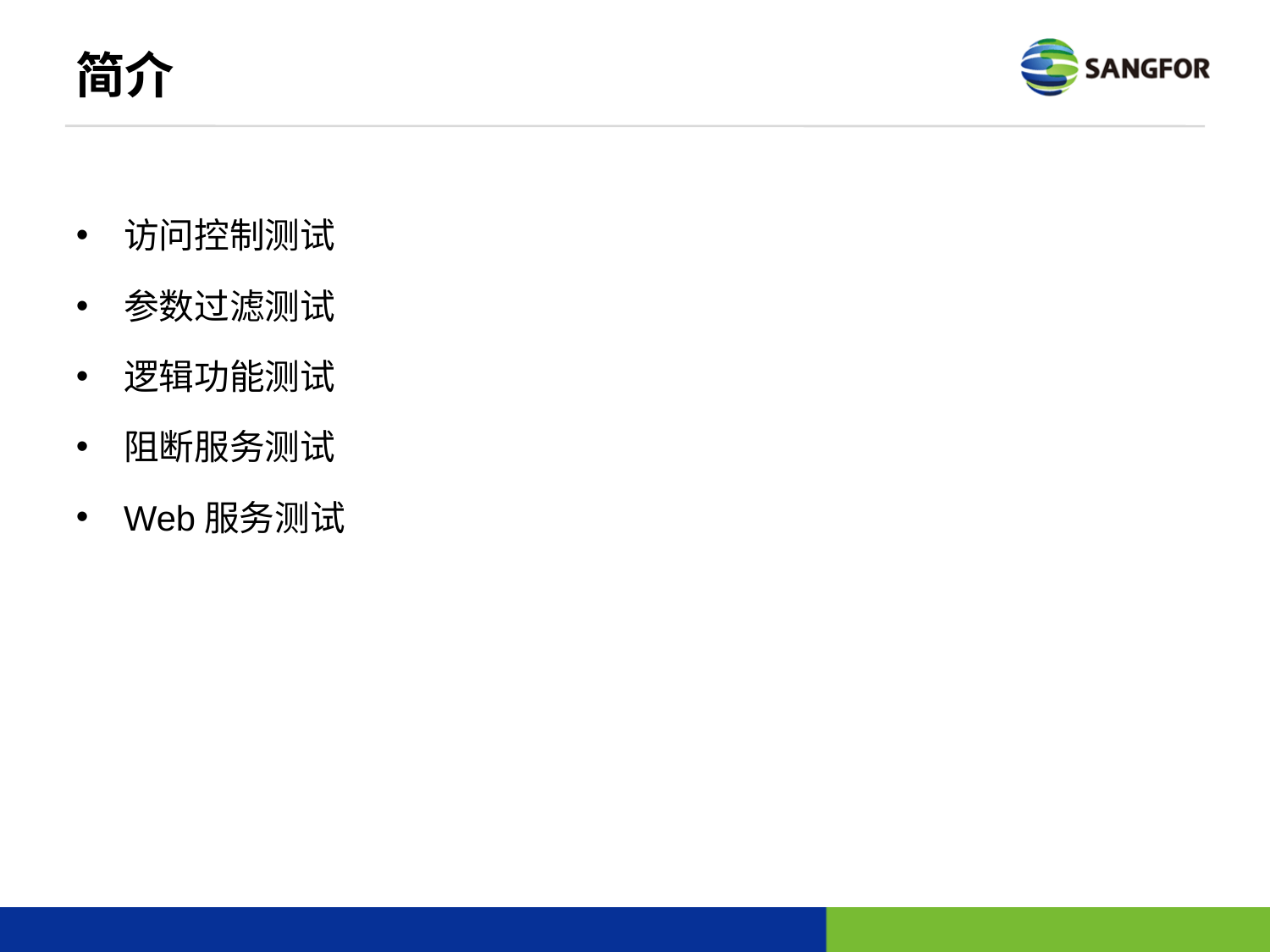

# 简介
访问控制测试
参数过滤测试
逻辑功能测试
阻断服务测试
Web服务测试